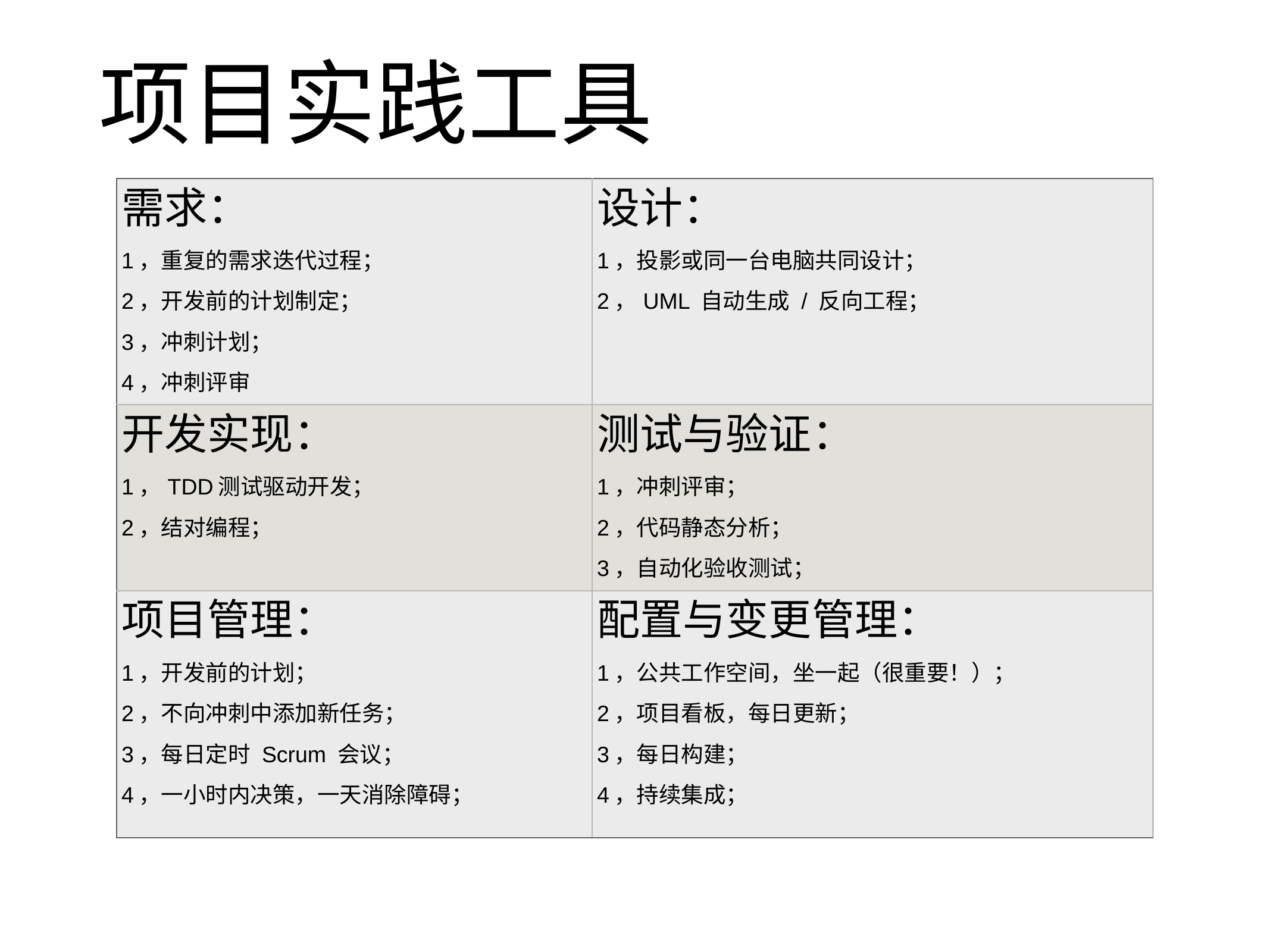

# 项目实践工具
| 需求： 1，重复的需求迭代过程； 2，开发前的计划制定； 3，冲刺计划； 4，冲刺评审 | 设计： 1，投影或同一台电脑共同设计； 2，UML 自动生成 / 反向工程； |
| --- | --- |
| 开发实现： 1，TDD测试驱动开发； 2，结对编程； | 测试与验证： 1，冲刺评审； 2，代码静态分析； 3，自动化验收测试； |
| 项目管理： 1，开发前的计划； 2，不向冲刺中添加新任务； 3，每日定时 Scrum 会议； 4，一小时内决策，一天消除障碍； | 配置与变更管理： 1，公共工作空间，坐一起（很重要！）； 2，项目看板，每日更新； 3，每日构建； 4，持续集成； |